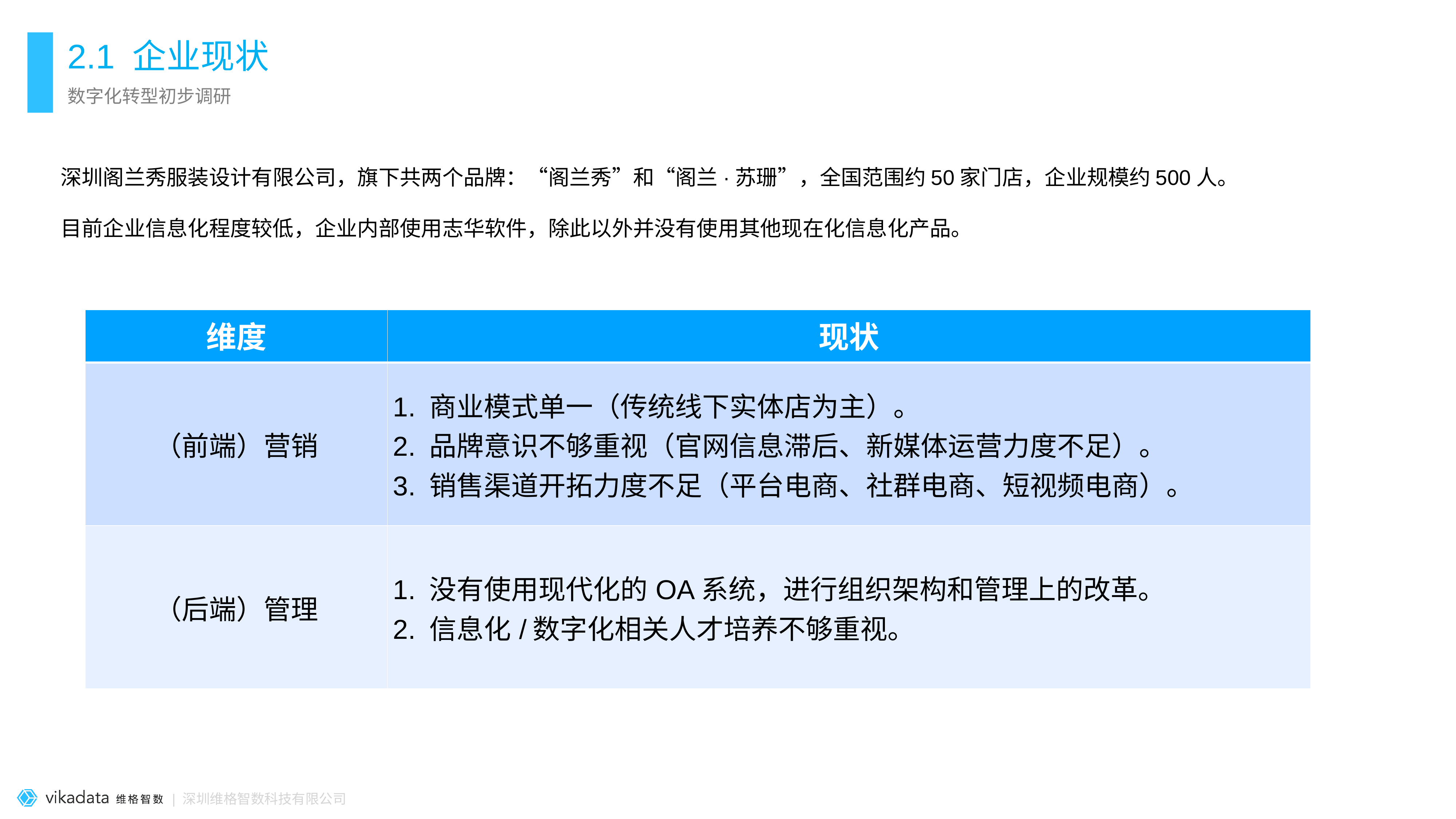

# 2.1 企业现状
数字化转型初步调研
深圳阁兰秀服装设计有限公司，旗下共两个品牌：“阁兰秀”和“阁兰·苏珊”，全国范围约50家门店，企业规模约500人。

目前企业信息化程度较低，企业内部使用志华软件，除此以外并没有使用其他现在化信息化产品。
| 维度 | 现状 |
| --- | --- |
| （前端）营销 | 1. 商业模式单一（传统线下实体店为主）。 2. 品牌意识不够重视（官网信息滞后、新媒体运营力度不足）。 3. 销售渠道开拓力度不足（平台电商、社群电商、短视频电商）。 |
| （后端）管理 | 1. 没有使用现代化的OA系统，进行组织架构和管理上的改革。 2. 信息化/数字化相关人才培养不够重视。 |